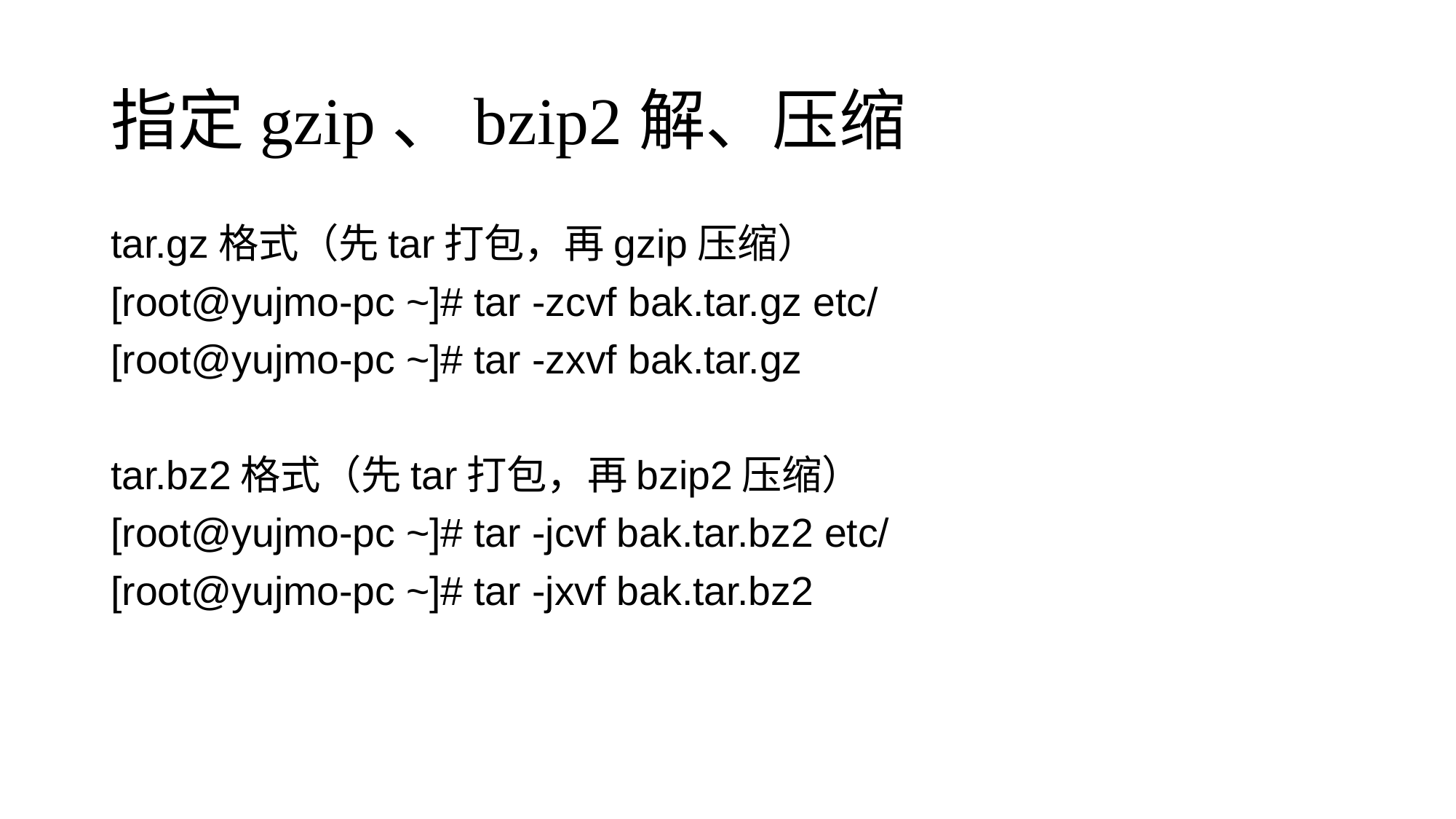

# 指定gzip、bzip2解、压缩
tar.gz格式（先tar打包，再gzip压缩）
[root@yujmo-pc ~]# tar -zcvf bak.tar.gz etc/
[root@yujmo-pc ~]# tar -zxvf bak.tar.gz

tar.bz2格式（先tar打包，再bzip2压缩）
[root@yujmo-pc ~]# tar -jcvf bak.tar.bz2 etc/
[root@yujmo-pc ~]# tar -jxvf bak.tar.bz2